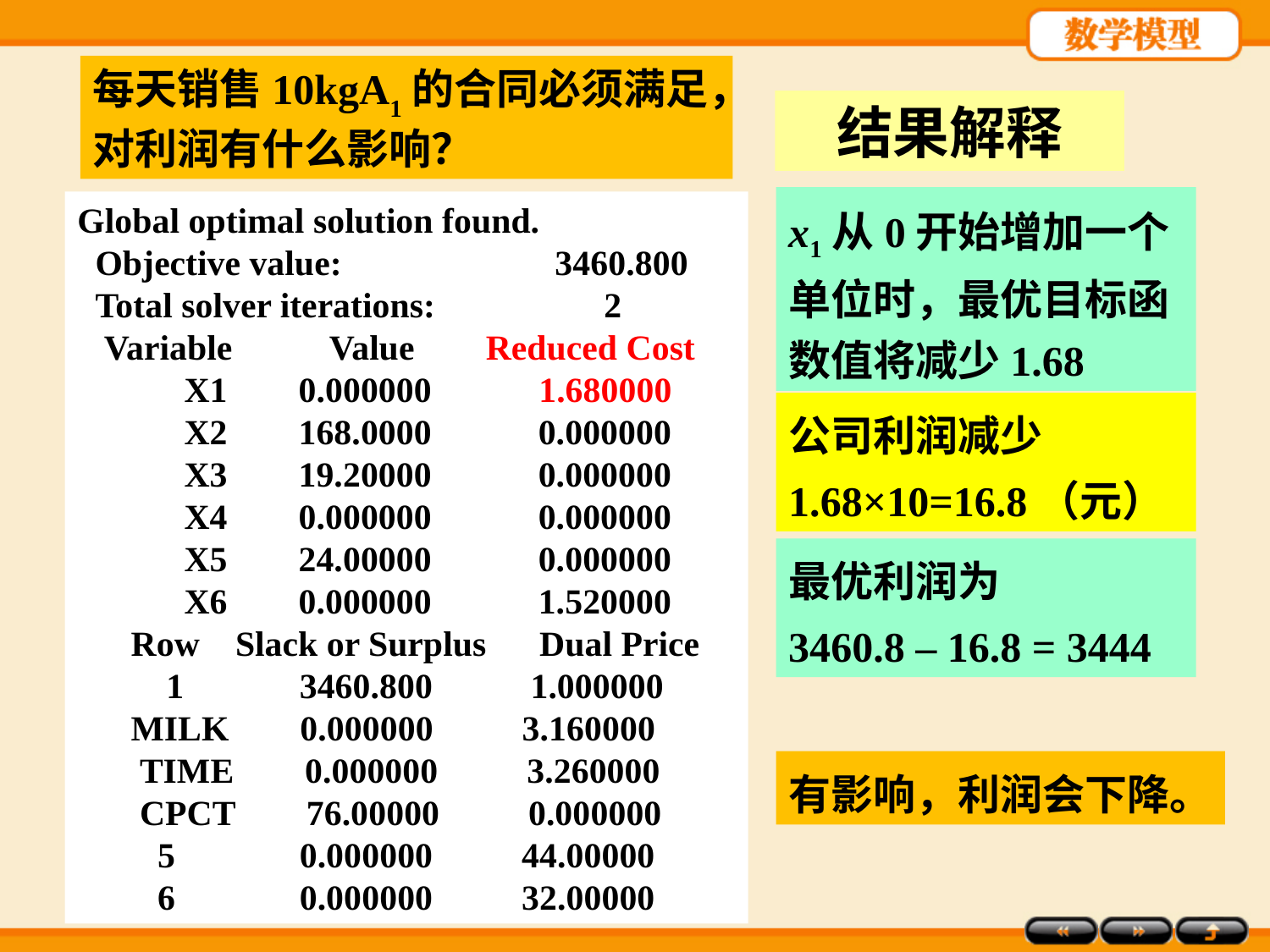

每天销售10kgA1的合同必须满足，
对利润有什么影响？
结果解释
x1从0开始增加一个单位时，最优目标函数值将减少1.68
Global optimal solution found.
  Objective value:                        3460.800
  Total solver iterations:                   2
   Variable           Value        Reduced Cost
            X1        0.000000            1.680000
            X2        168.0000            0.000000
            X3        19.20000            0.000000
            X4        0.000000            0.000000
            X5        24.00000            0.000000
            X6        0.000000            1.520000
      Row    Slack or Surplus      Dual Price
          1             3460.800           1.000000
      MILK        0.000000          3.160000
       TIME        0.000000          3.260000
       CPCT        76.00000          0.000000
         5              0.000000          44.00000
         6              0.000000          32.00000
公司利润减少
1.68×10=16.8（元）
最优利润为
3460.8 – 16.8 = 3444
有影响，利润会下降。